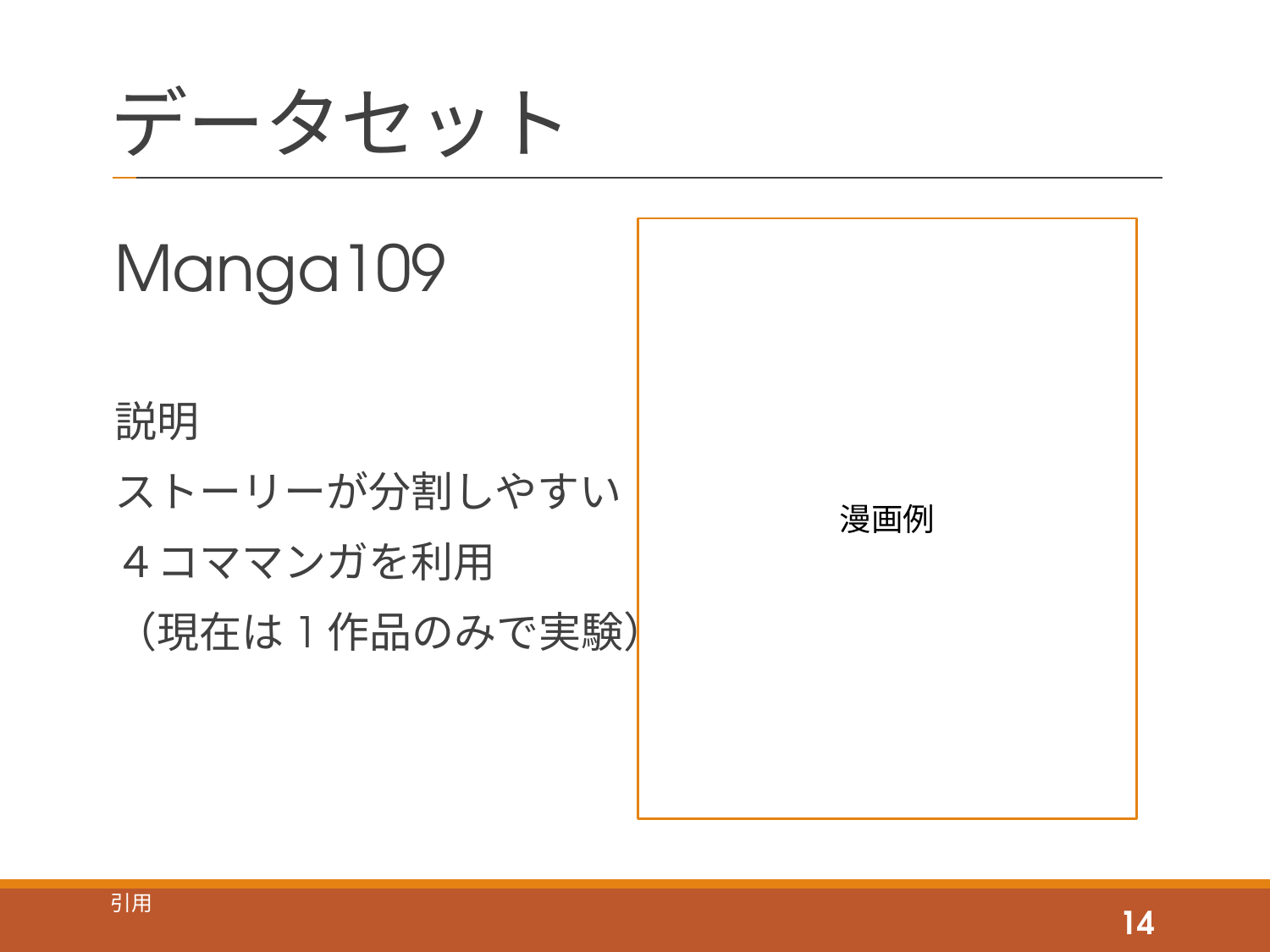

# データセット
漫画例
Manga109

説明
ストーリーが分割しやすい
４コママンガを利用
（現在は1作品のみで実験）
引用
14